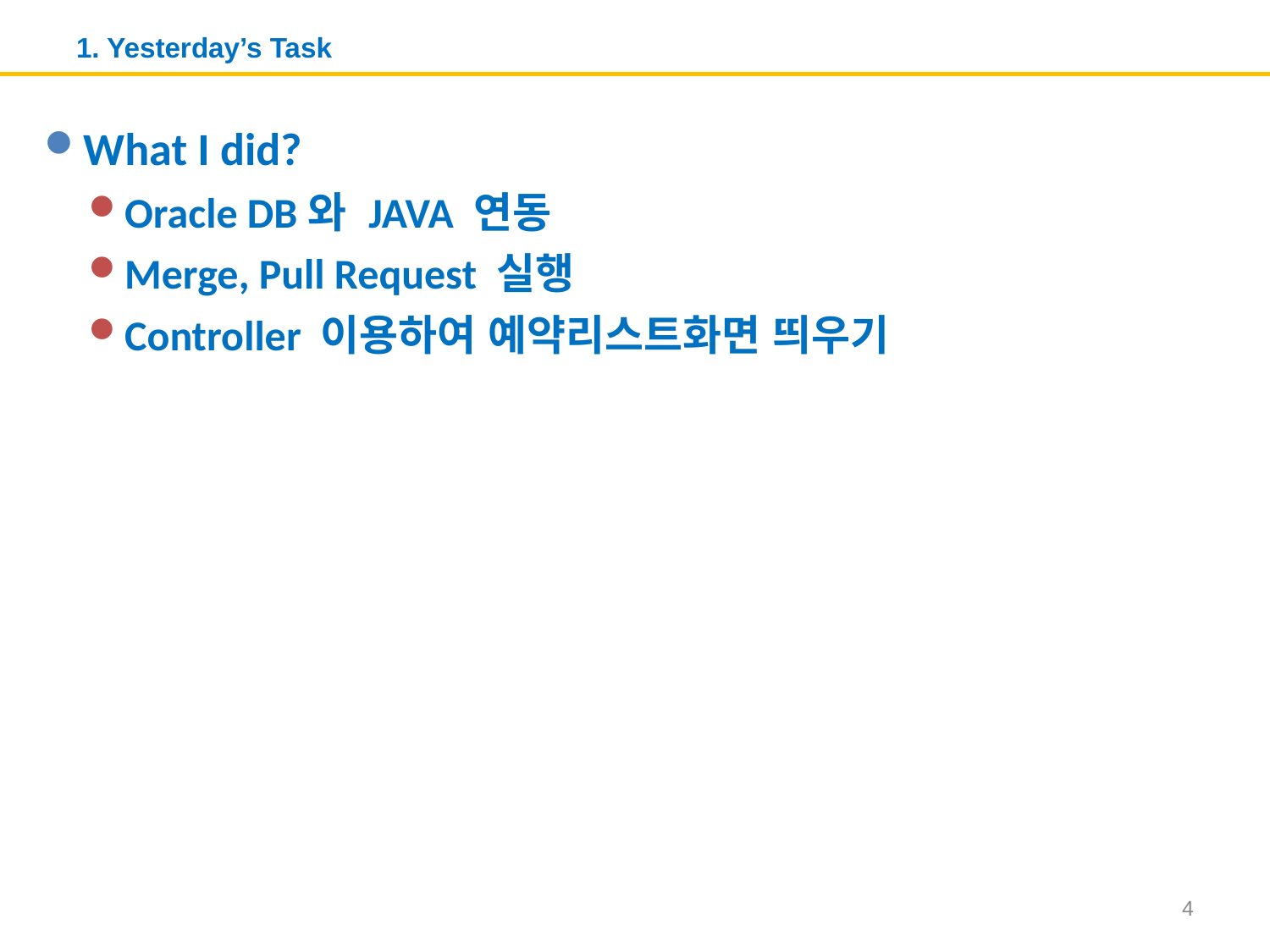

# 1. Yesterday’s Task
What I did?
Oracle DB와 JAVA 연동
Merge, Pull Request 실행
Controller 이용하여 예약리스트화면 띄우기

4